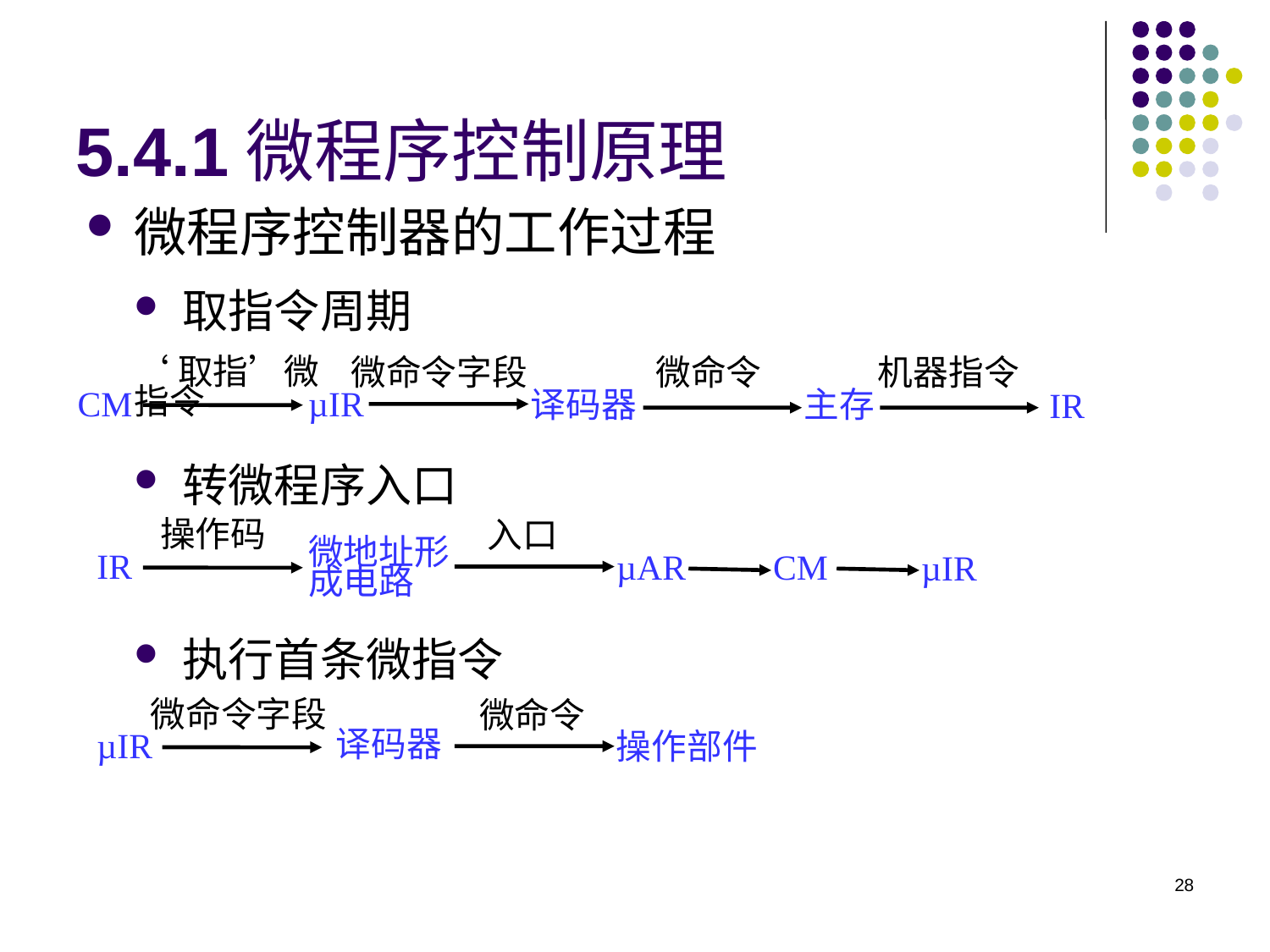

5.4.1微程序控制原理
微程序控制器的工作过程
取指令周期
转微程序入口
执行首条微指令

微命令字段
微命令
机器指令
‘取指’微指令
译码器
主存
CM
µIR
IR

入口
操作码
微地址形成电路
µAR
CM
IR
µIR

微命令
微命令字段
操作部件
译码器
µIR

28